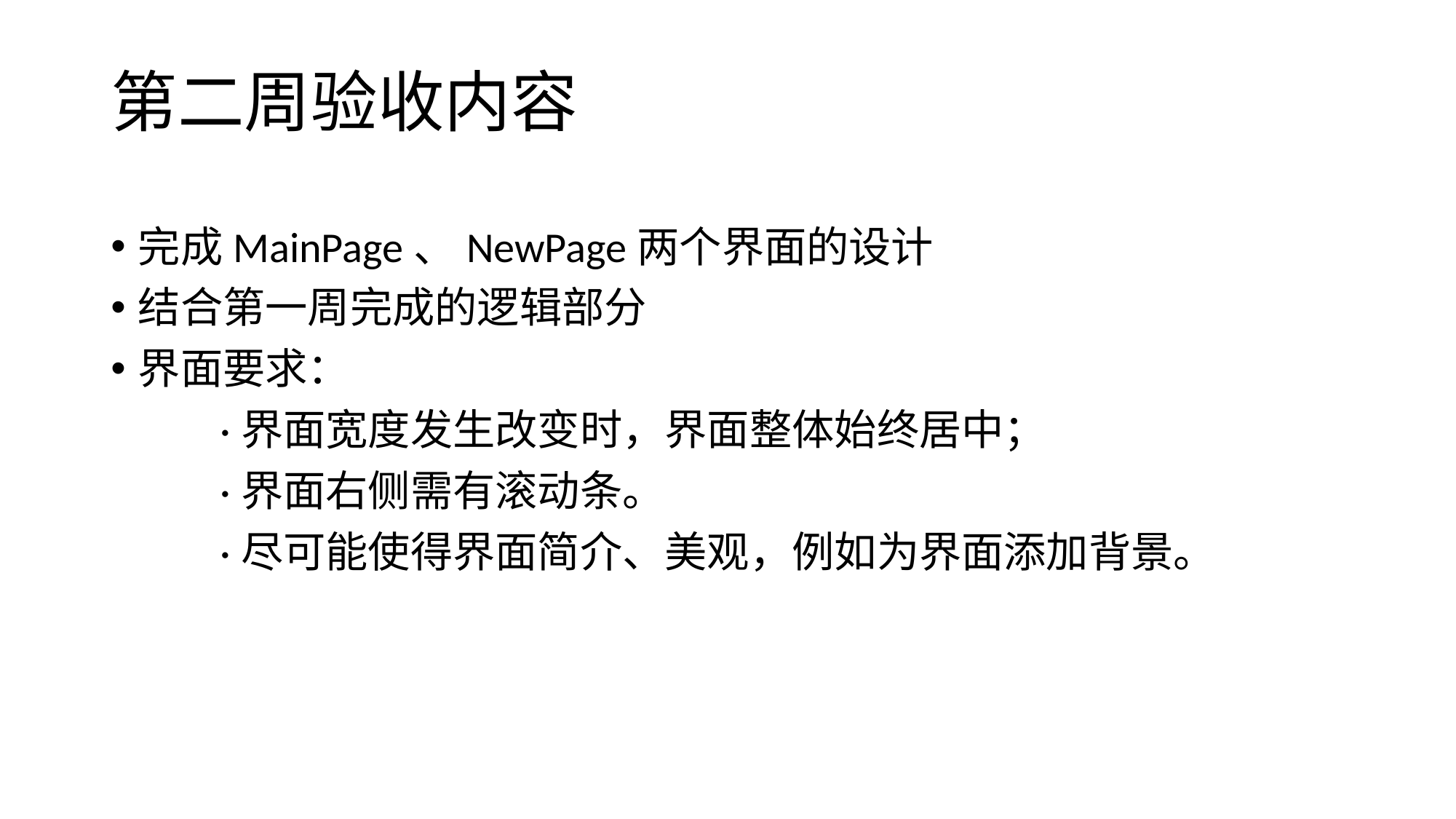

# 第二周验收内容
完成MainPage、NewPage两个界面的设计
结合第一周完成的逻辑部分
界面要求：
	·界面宽度发生改变时，界面整体始终居中；
	·界面右侧需有滚动条。
	·尽可能使得界面简介、美观，例如为界面添加背景。